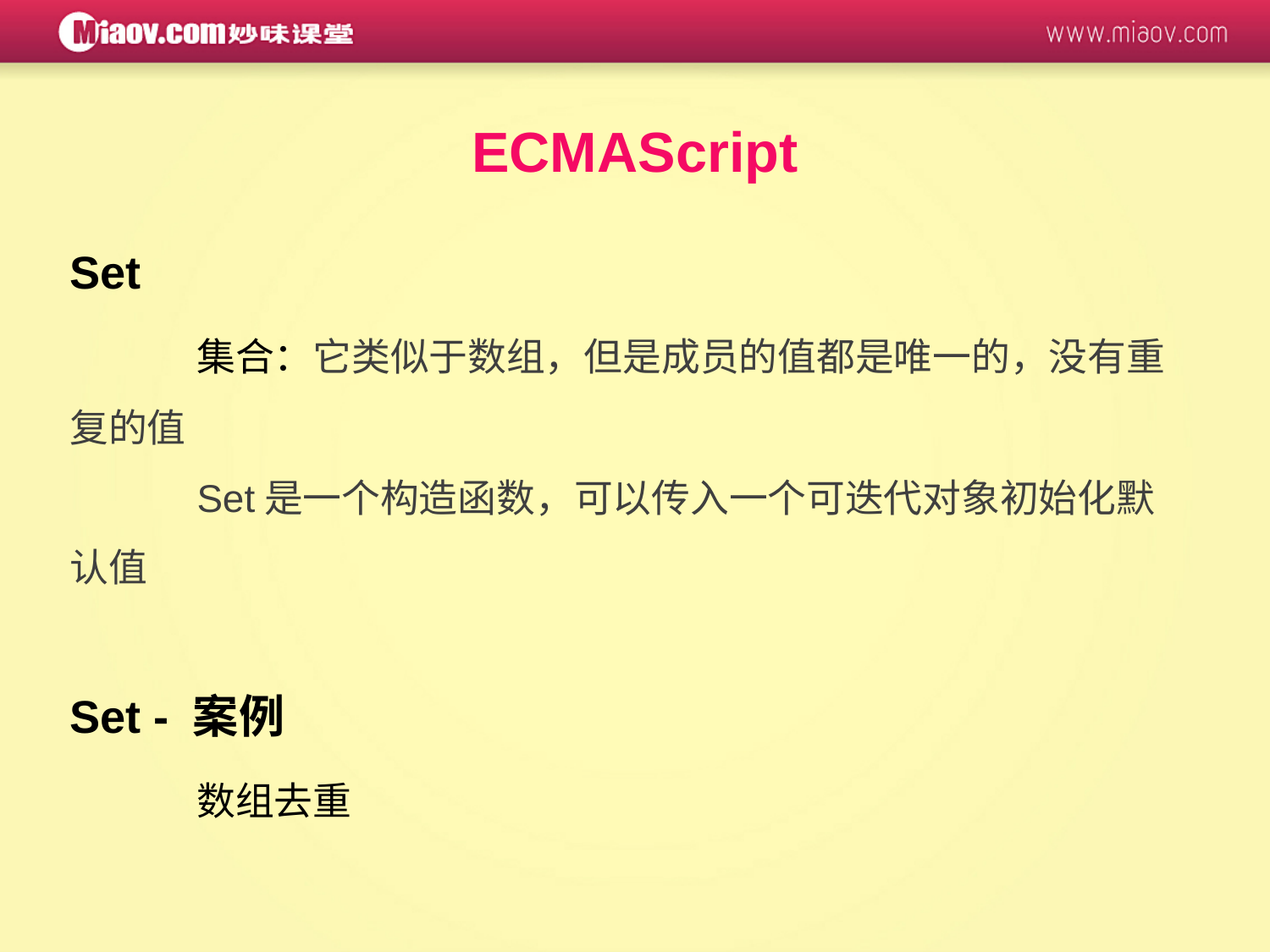

ECMAScript
Set
	集合：它类似于数组，但是成员的值都是唯一的，没有重复的值
	Set是一个构造函数，可以传入一个可迭代对象初始化默认值

Set - 案例
	数组去重